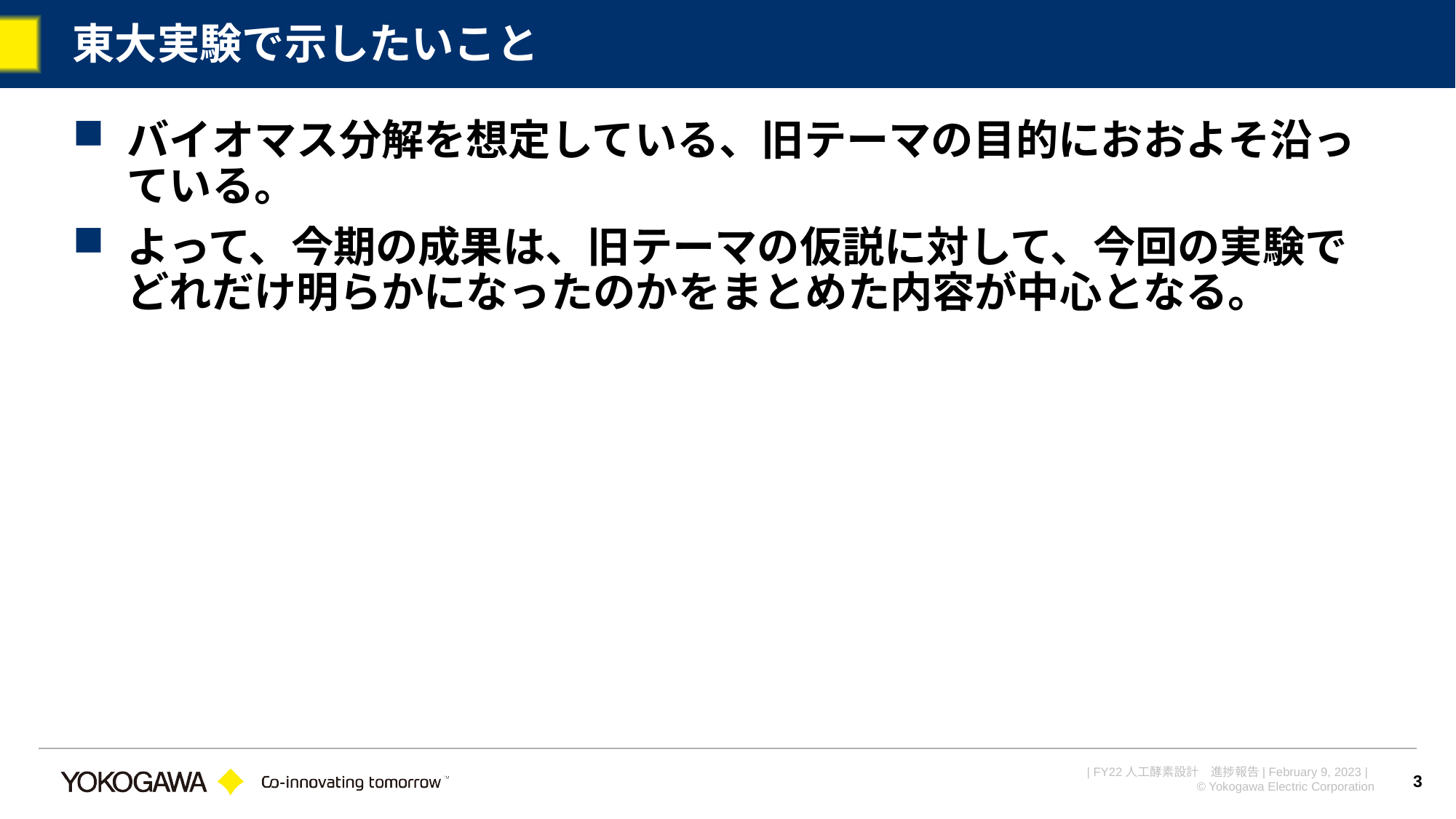

# 東大実験で示したいこと
バイオマス分解を想定している、旧テーマの目的におおよそ沿っている。
よって、今期の成果は、旧テーマの仮説に対して、今回の実験でどれだけ明らかになったのかをまとめた内容が中心となる。
3